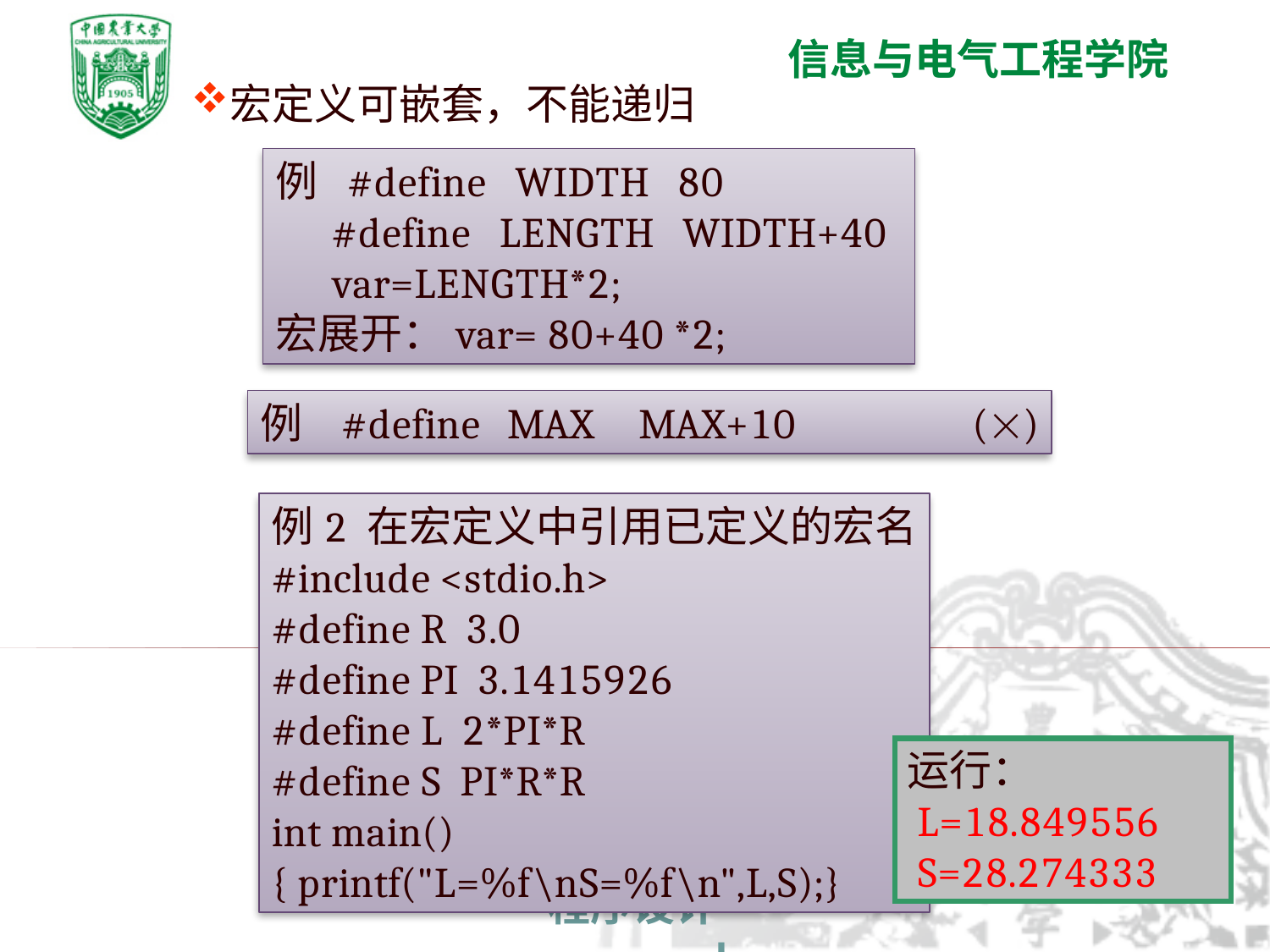

宏定义可嵌套，不能递归
例  #define   WIDTH   80
      #define   LENGTH   WIDTH+40
      var=LENGTH*2;
宏展开：var= 80+40 *2;
例   #define   MAX     MAX+10                   (×)
例2 在宏定义中引用已定义的宏名
#include <stdio.h>
#define R  3.0
#define PI  3.1415926
#define L  2*PI*R
#define S  PI*R*R
int main()
{ printf("L=%f\nS=%f\n",L,S);}
运行：
 L=18.849556
 S=28.274333